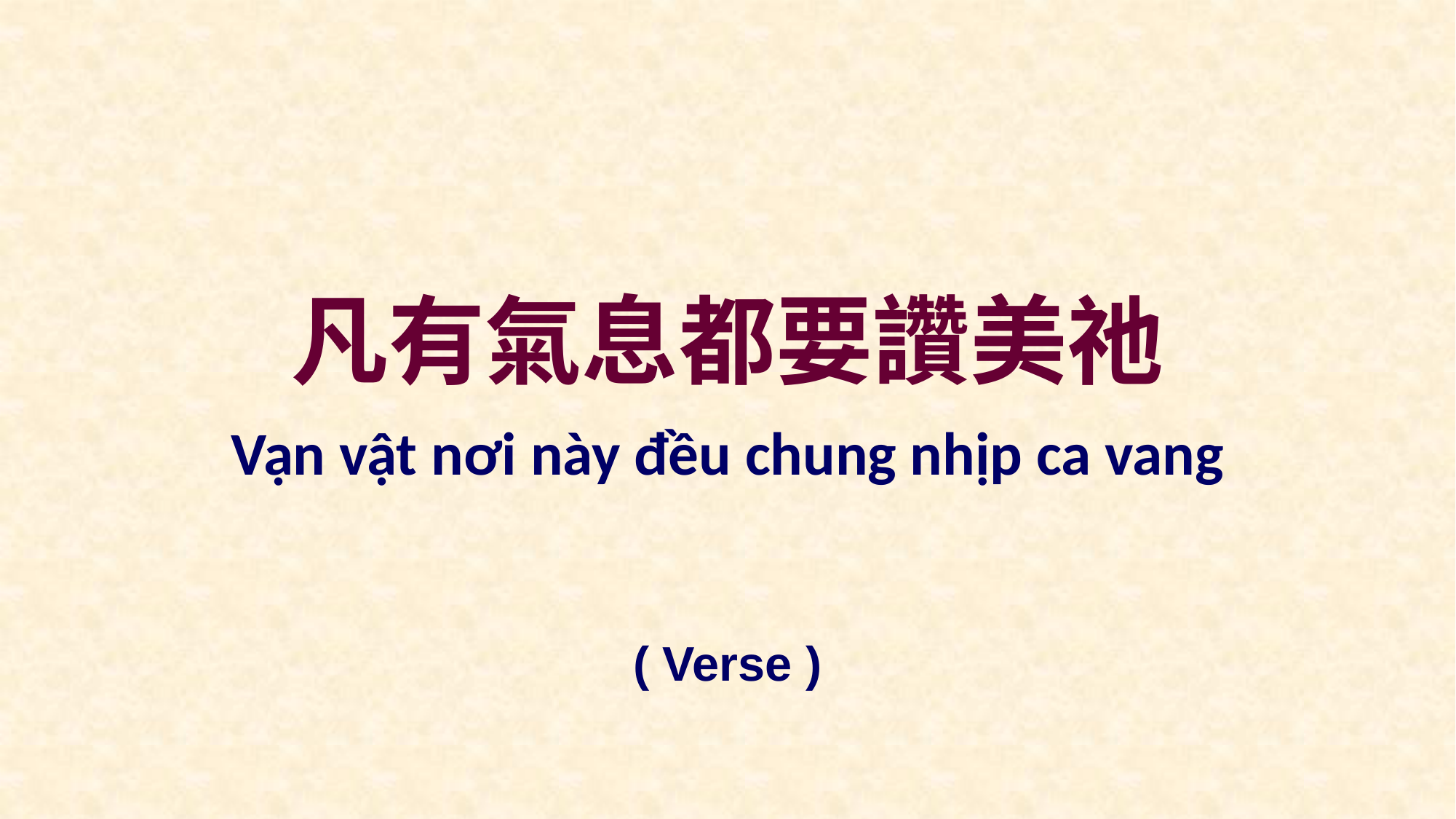

凡有氣息都要讚美祂
Vạn vật nơi này đều chung nhịp ca vang
( Verse )